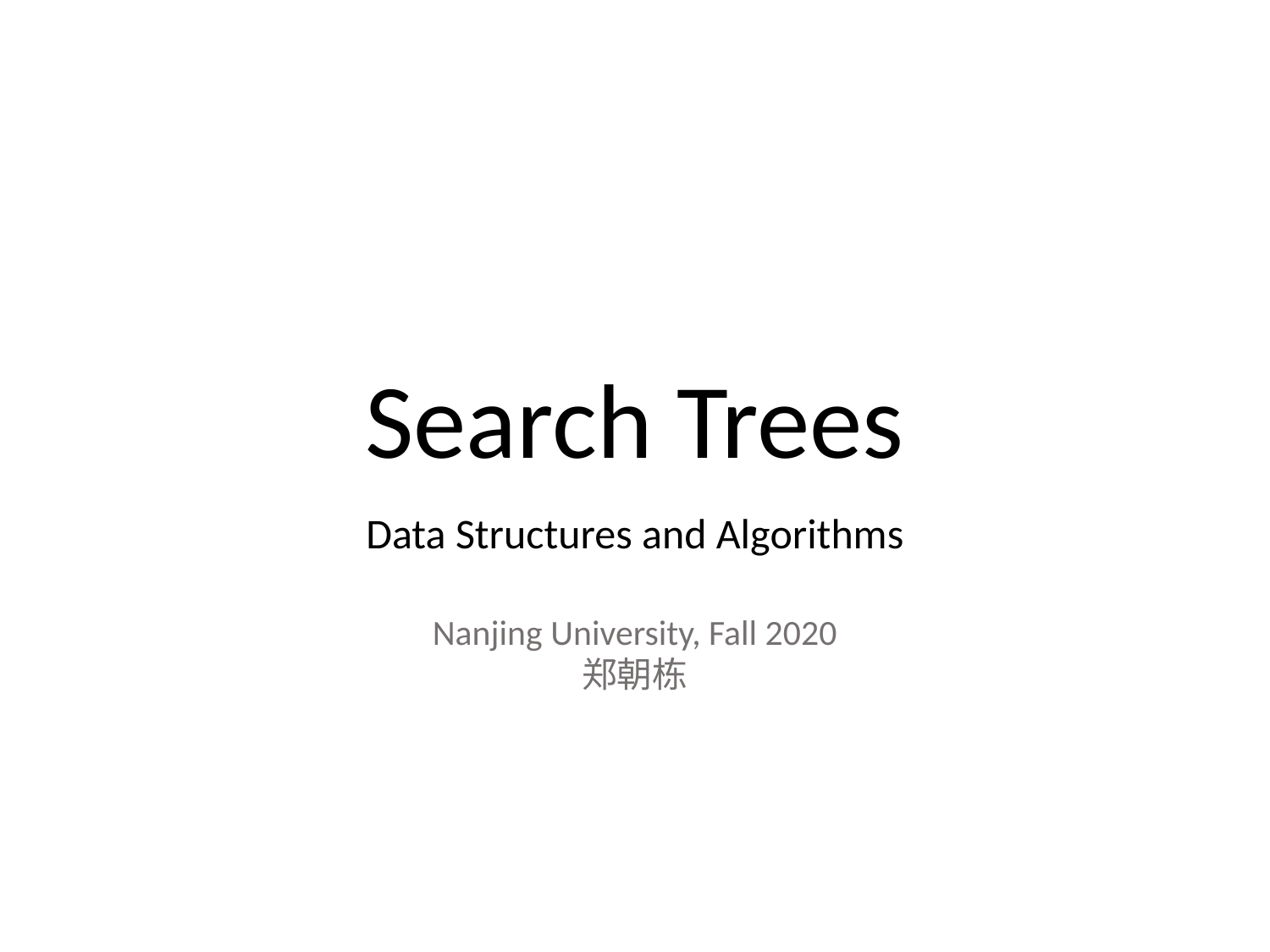

# Search Trees
Data Structures and Algorithms
Nanjing University, Fall 2020
郑朝栋